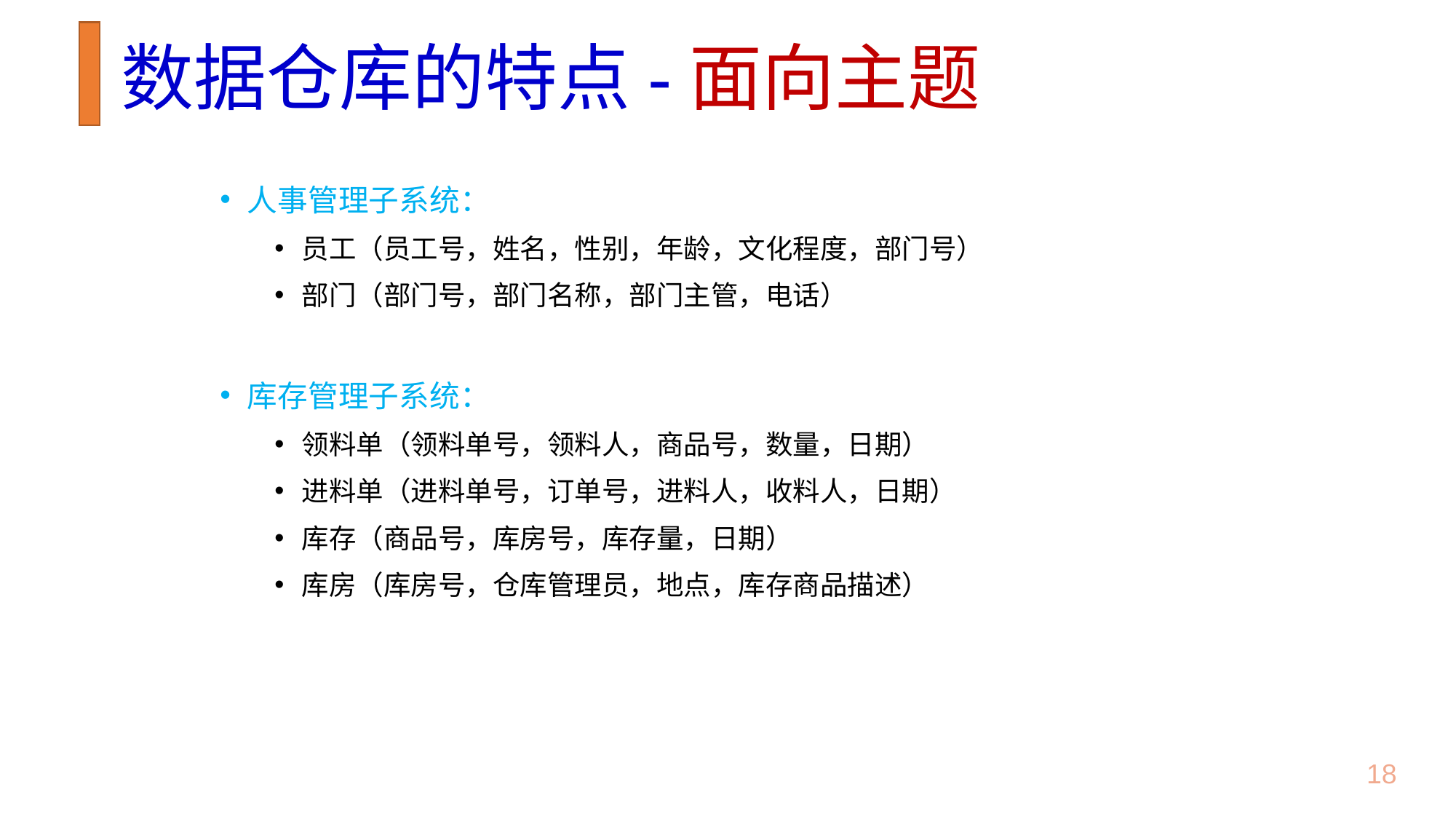

# 数据仓库的特点-面向主题
人事管理子系统：
员工（员工号，姓名，性别，年龄，文化程度，部门号）
部门（部门号，部门名称，部门主管，电话）

库存管理子系统：
领料单（领料单号，领料人，商品号，数量，日期）
进料单（进料单号，订单号，进料人，收料人，日期）
库存（商品号，库房号，库存量，日期）
库房（库房号，仓库管理员，地点，库存商品描述）

18